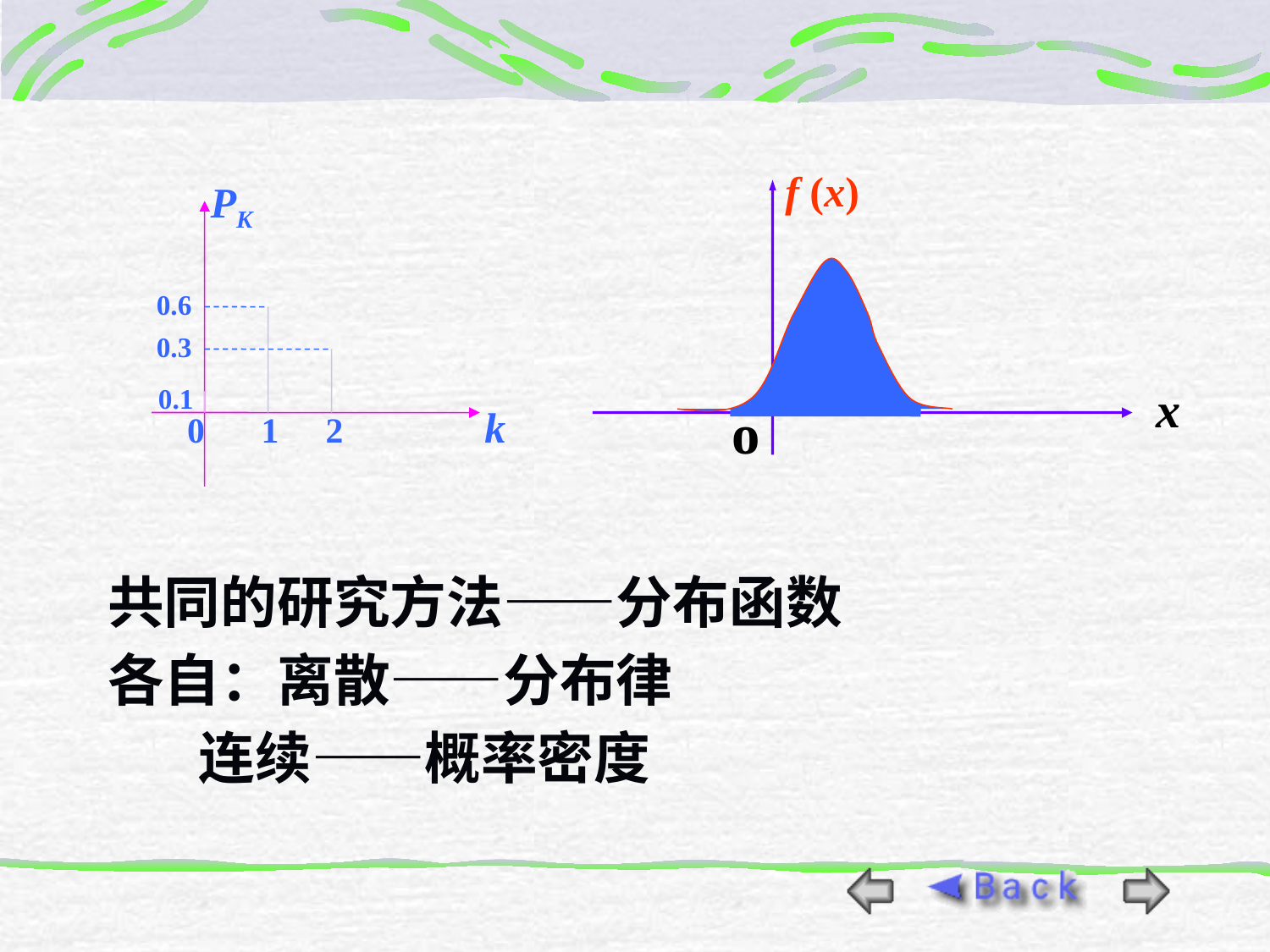

f (x)

x
o

PK

0.6

0.3

0.1

k
0
1
2
共同的研究方法——分布函数
各自：离散——分布律
      连续——概率密度